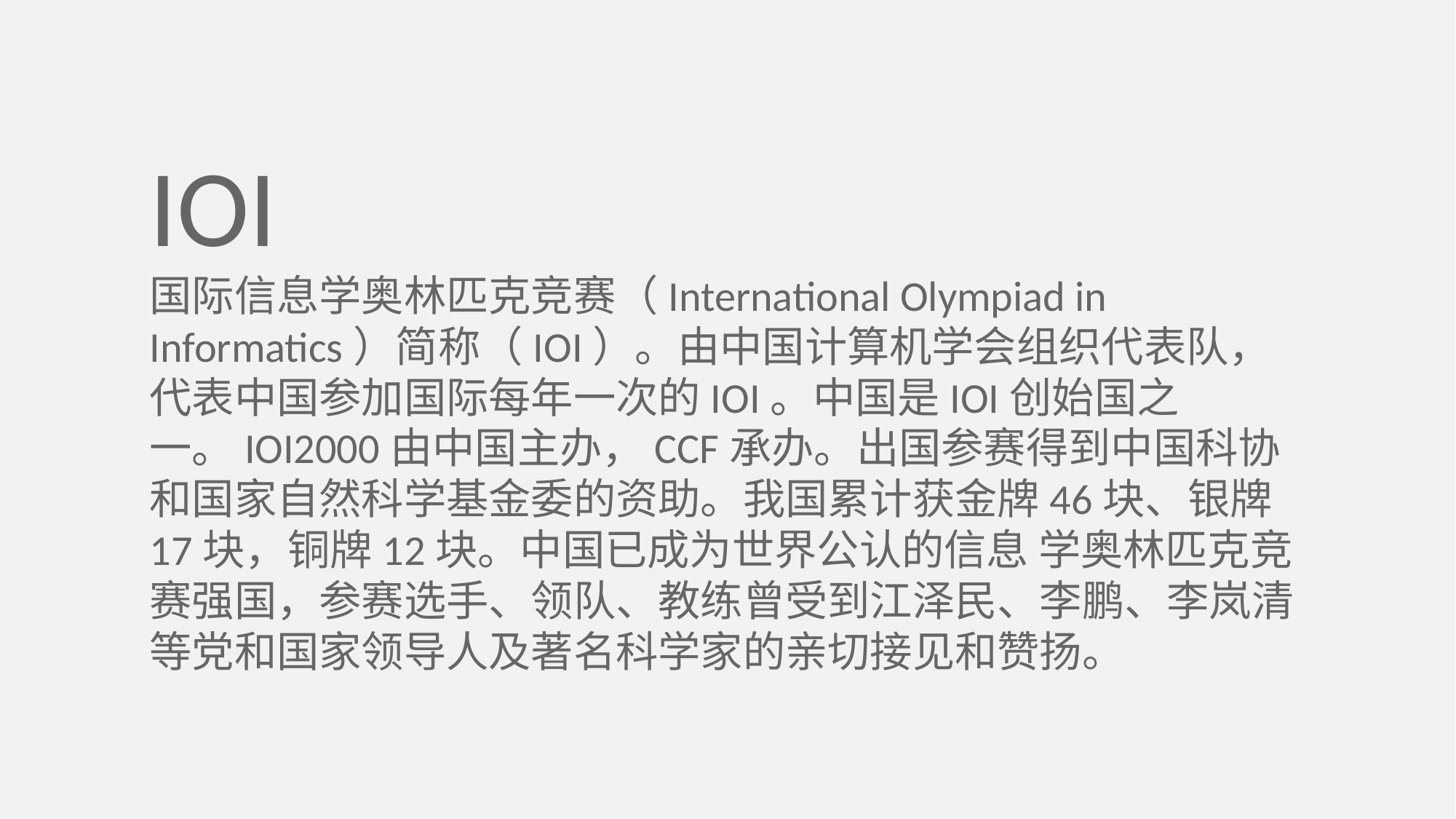

IOI
国际信息学奥林匹克竞赛（International Olympiad in Informatics）简称（IOI）。由中国计算机学会组织代表队，代表中国参加国际每年一次的IOI。中国是IOI创始国之一。IOI2000由中国主办，CCF承办。出国参赛得到中国科协和国家自然科学基金委的资助。我国累计获金牌46块、银牌17块，铜牌12块。中国已成为世界公认的信息 学奥林匹克竞赛强国，参赛选手、领队、教练曾受到江泽民、李鹏、李岚清等党和国家领导人及著名科学家的亲切接见和赞扬。